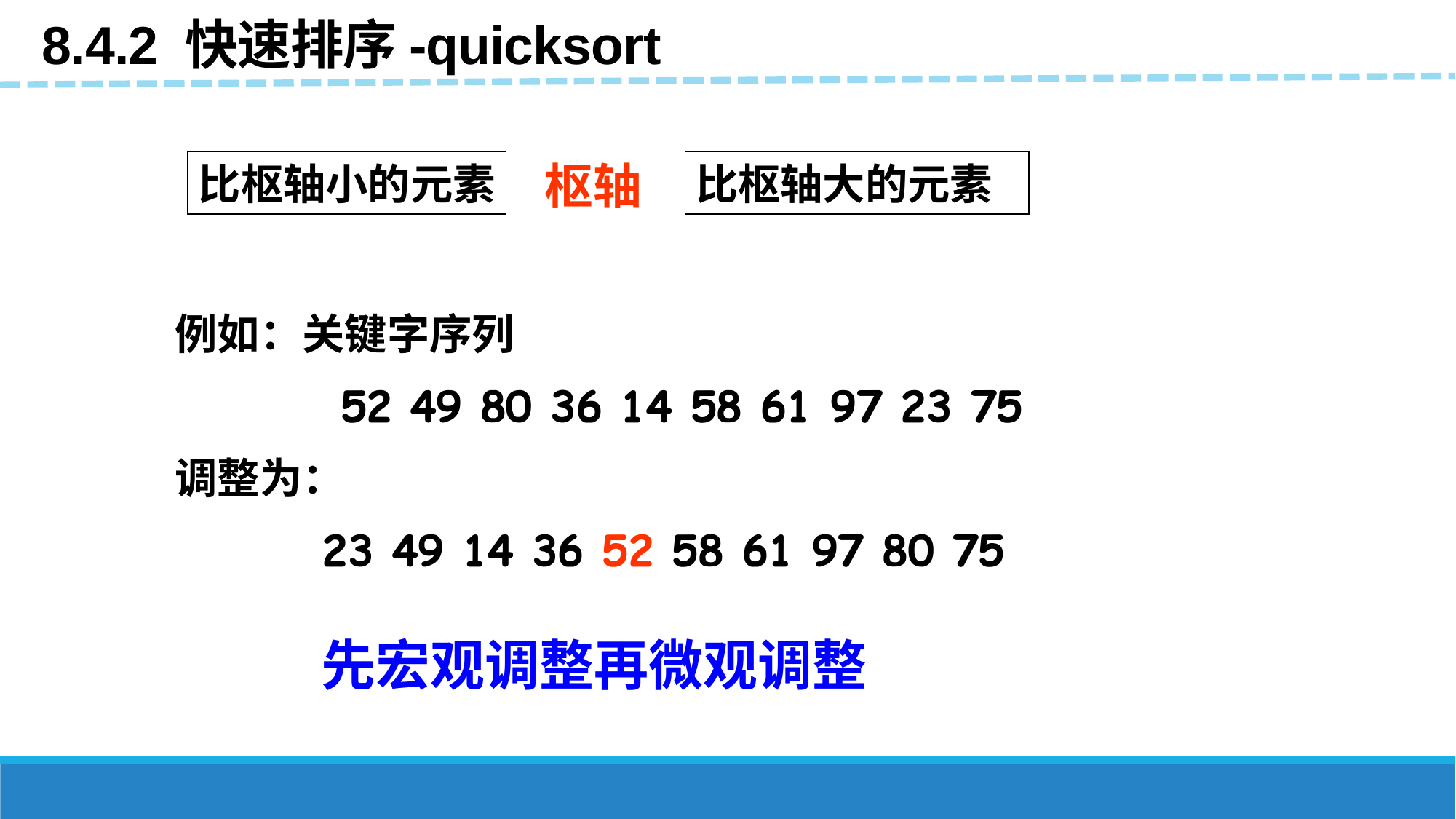

8.4.2 快速排序-quicksort
枢轴
比枢轴小的元素
比枢轴大的元素
例如：关键字序列
         52 49 80 36 14 58 61 97 23 75
调整为：
        23 49 14 36 52 58 61 97 80 75
先宏观调整再微观调整